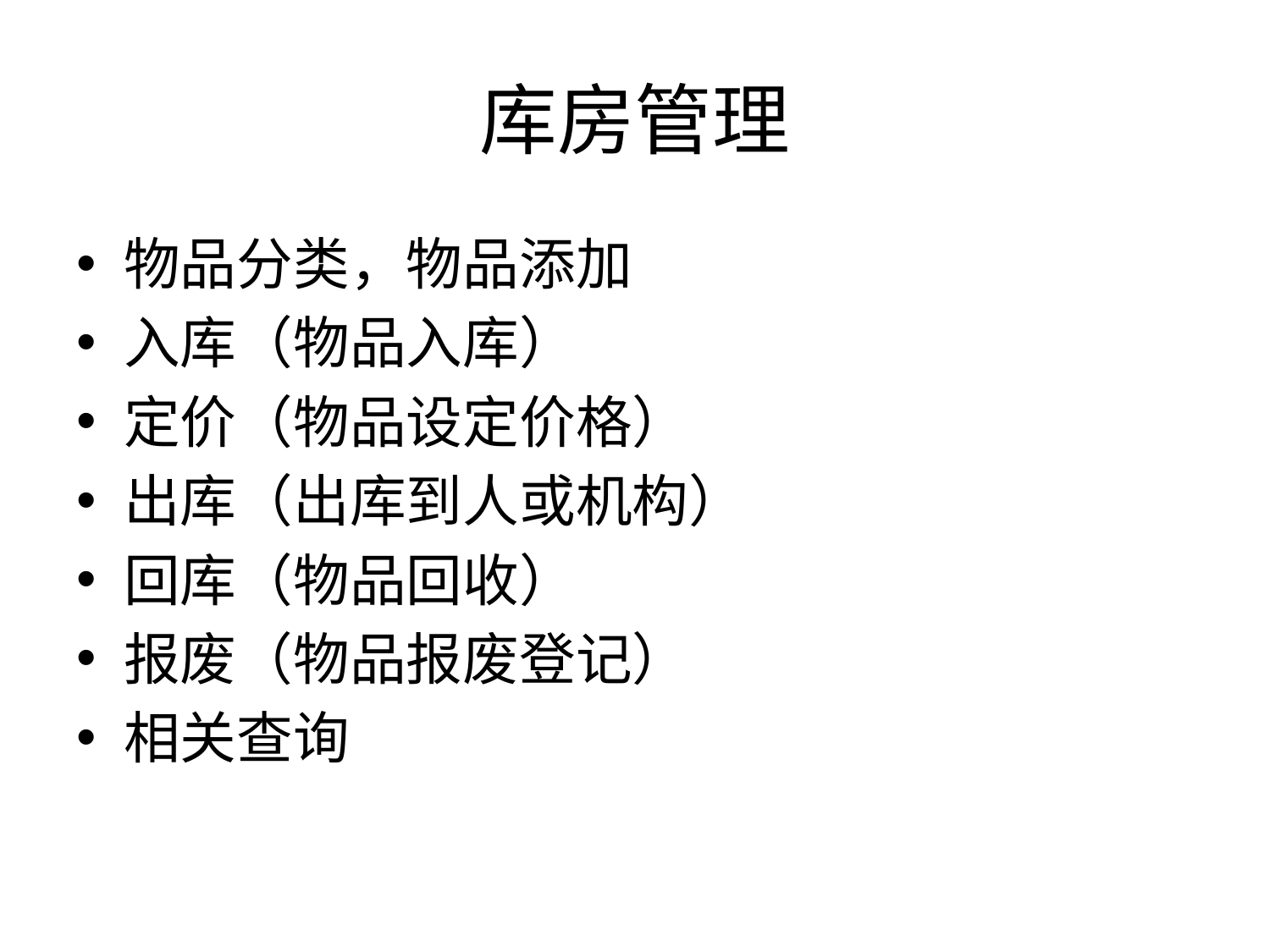

# 库房管理
物品分类，物品添加
入库（物品入库）
定价（物品设定价格）
出库（出库到人或机构）
回库（物品回收）
报废（物品报废登记）
相关查询